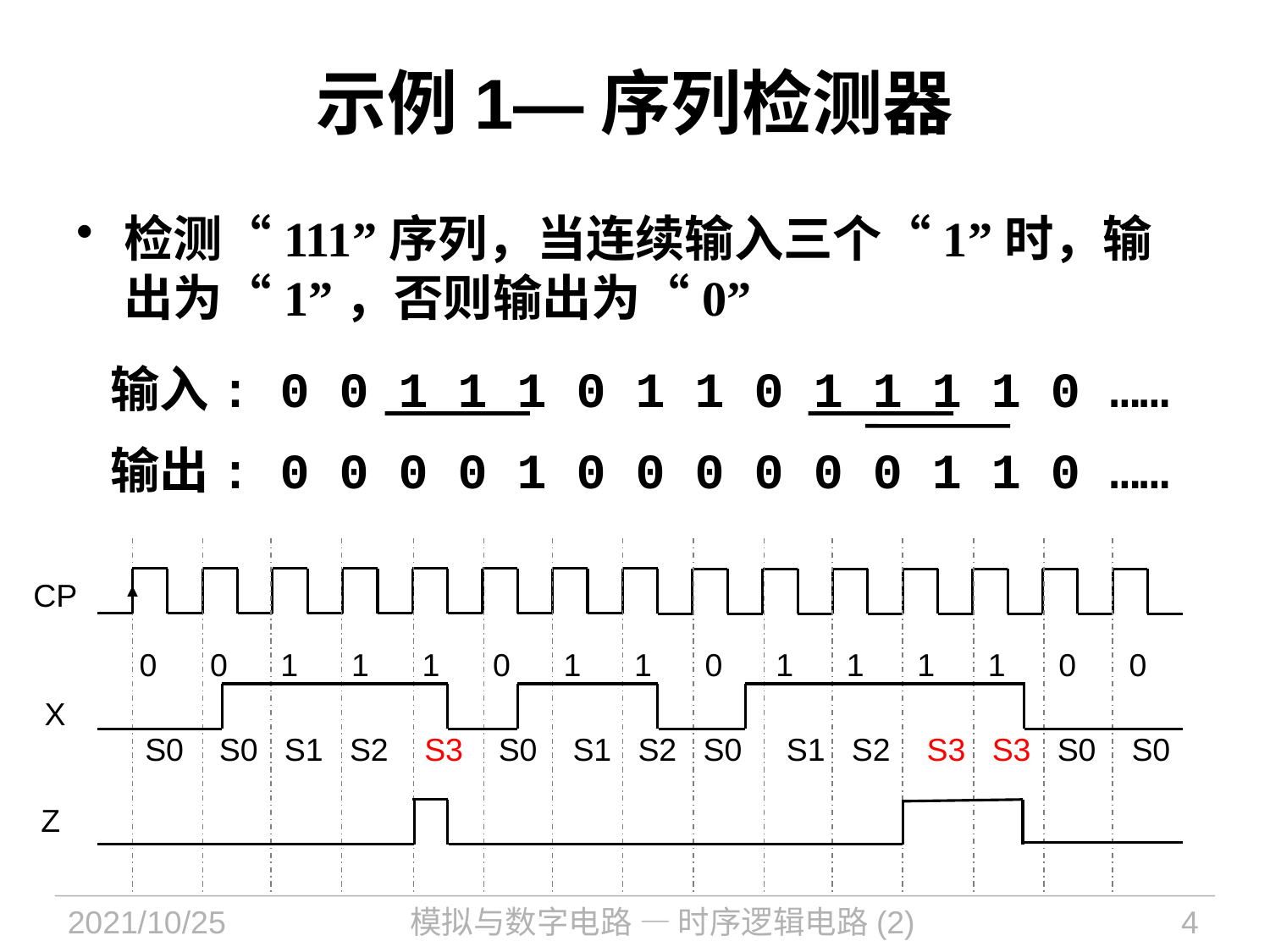

# 示例1—序列检测器
检测“111”序列，当连续输入三个“1”时，输出为“1”，否则输出为“0”
输入: 0 0 1 1 1 0 1 1 0 1 1 1 1 0 ……
输出: 0 0 0 0 1 0 0 0 0 0 0 1 1 0 ……

CP
0      0      1      1      1      0      1      1      0      1      1      1      1      0      0
X
S0    S0   S1   S2    S3    S0    S1   S2   S0     S1   S2    S3   S3   S0    S0
Z
2021/10/25
模拟与数字电路 — 时序逻辑电路(2)
4